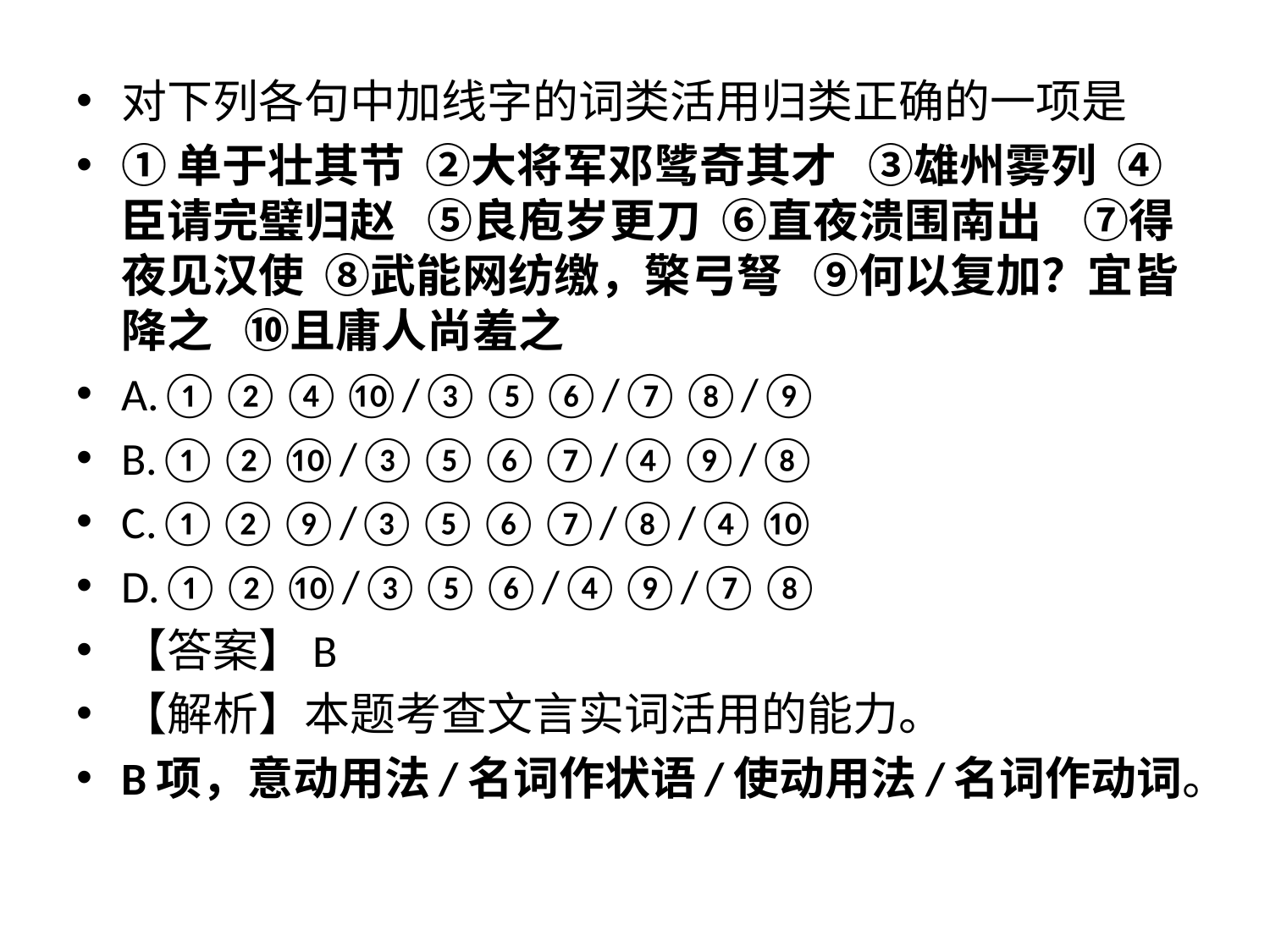

对下列各句中加线字的词类活用归类正确的一项是
①单于壮其节  ②大将军邓骘奇其才   ③雄州雾列  ④臣请完璧归赵   ⑤良庖岁更刀  ⑥直夜溃围南出    ⑦得夜见汉使  ⑧武能网纺缴，檠弓弩   ⑨何以复加？宜皆降之   ⑩且庸人尚羞之
A.①②④⑩/③⑤⑥/⑦⑧/⑨
B.①②⑩/③⑤⑥⑦/④⑨/⑧
C.①②⑨/③⑤⑥⑦/⑧/④⑩
D.①②⑩/③⑤⑥/④⑨/⑦⑧
【答案】B
【解析】本题考查文言实词活用的能力。
B项，意动用法/名词作状语/使动用法/名词作动词。